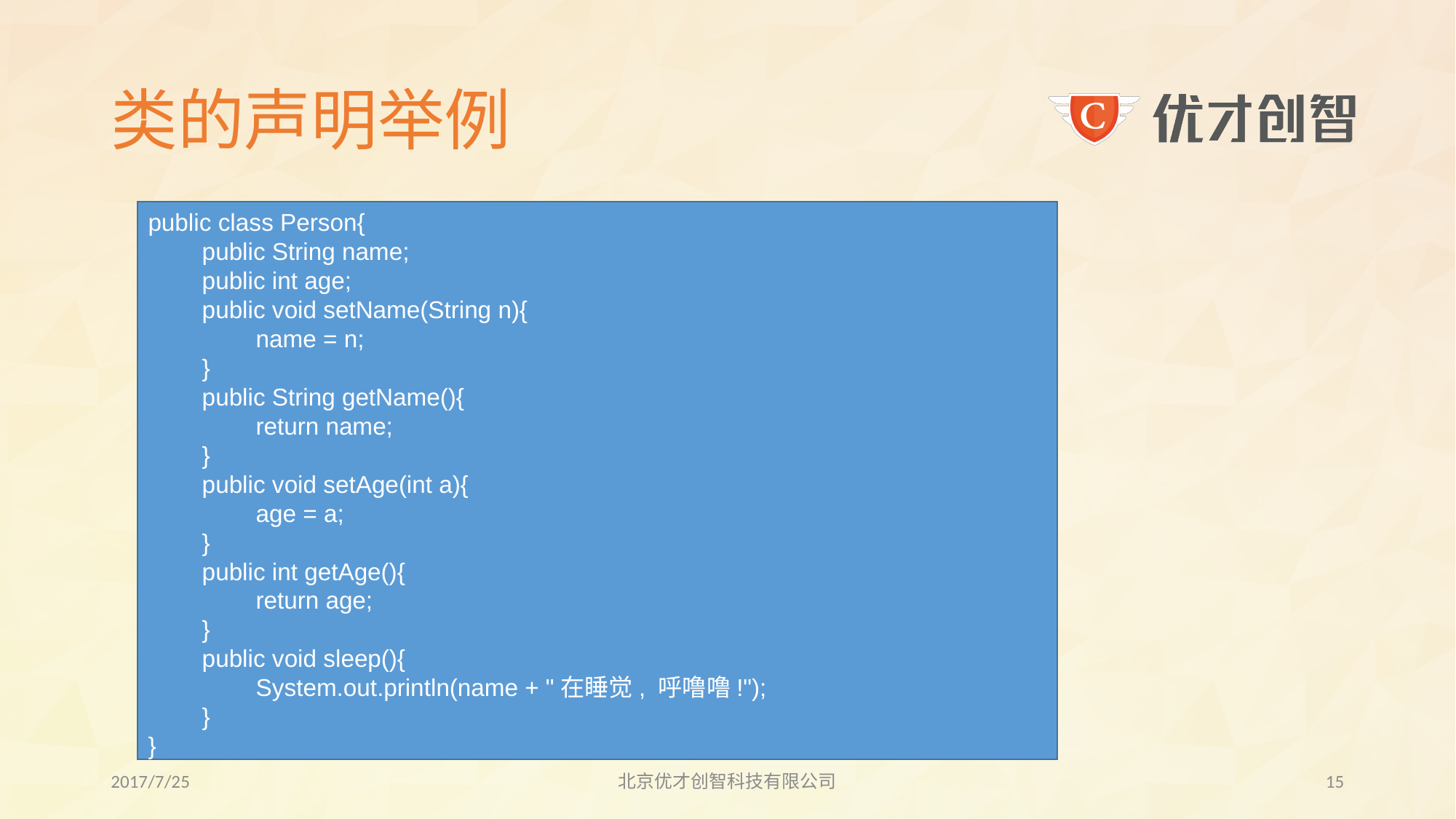

# 类的声明举例
public class Person{
        public String name;
        public int age;
        public void setName(String n){
                name = n;
        }
        public String getName(){
                return name;
        }
        public void setAge(int a){
                age = a;
        }
        public int getAge(){
                return age;
        }
        public void sleep(){
                System.out.println(name + "在睡觉, 呼噜噜!");
        }
}
2017/7/25
北京优才创智科技有限公司
15